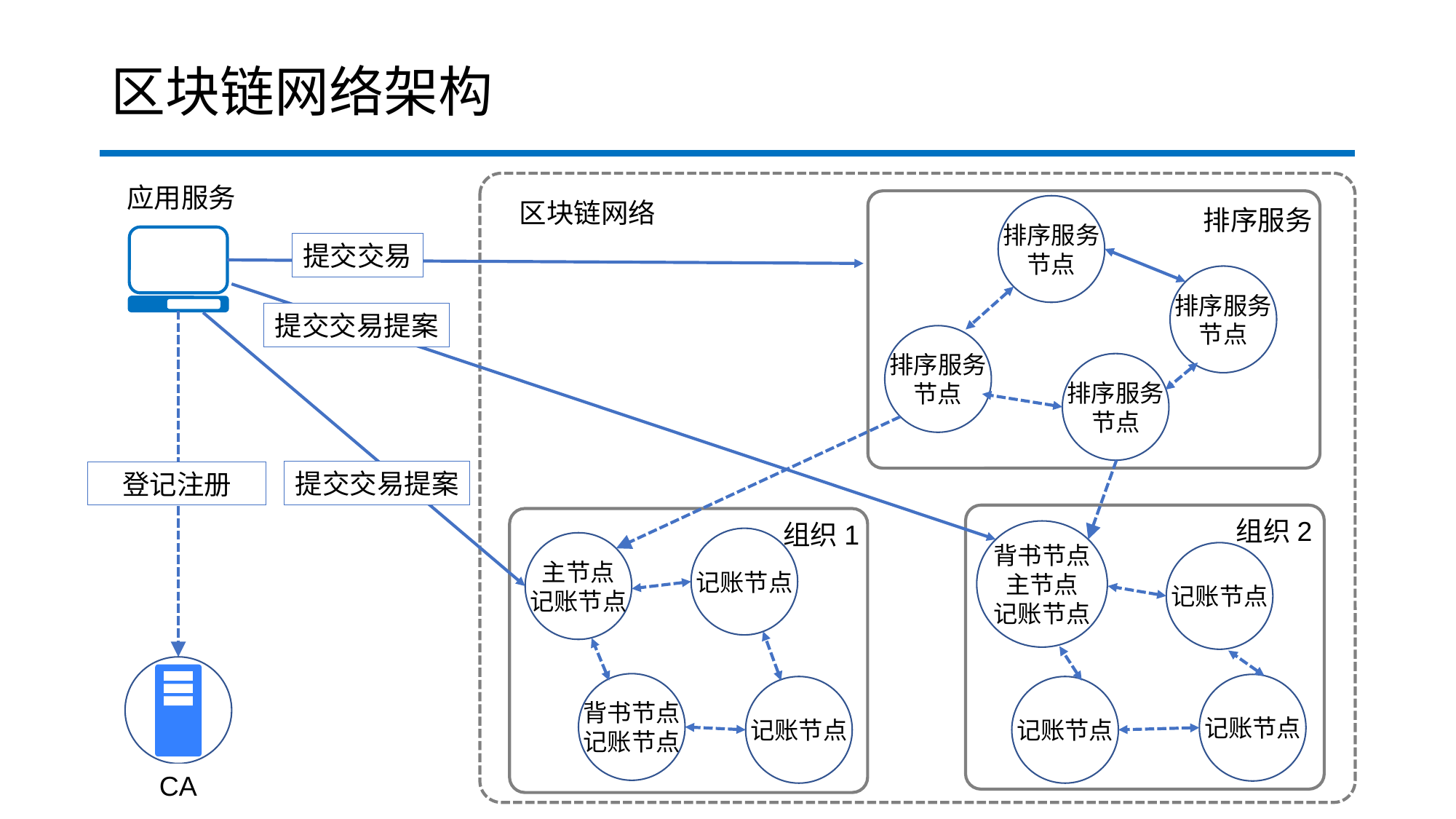

# 区块链网络架构

应用服务
区块链网络

排序服务
节点
排序服务

提交交易
排序服务
节点
提交交易提案
排序服务
节点
排序服务
节点
提交交易提案
登记注册

组织2
组织1
背书节点
主节点
记账节点
记账节点
主节点
记账节点
记账节点

背书节点
记账节点
记账节点
记账节点
记账节点
CA